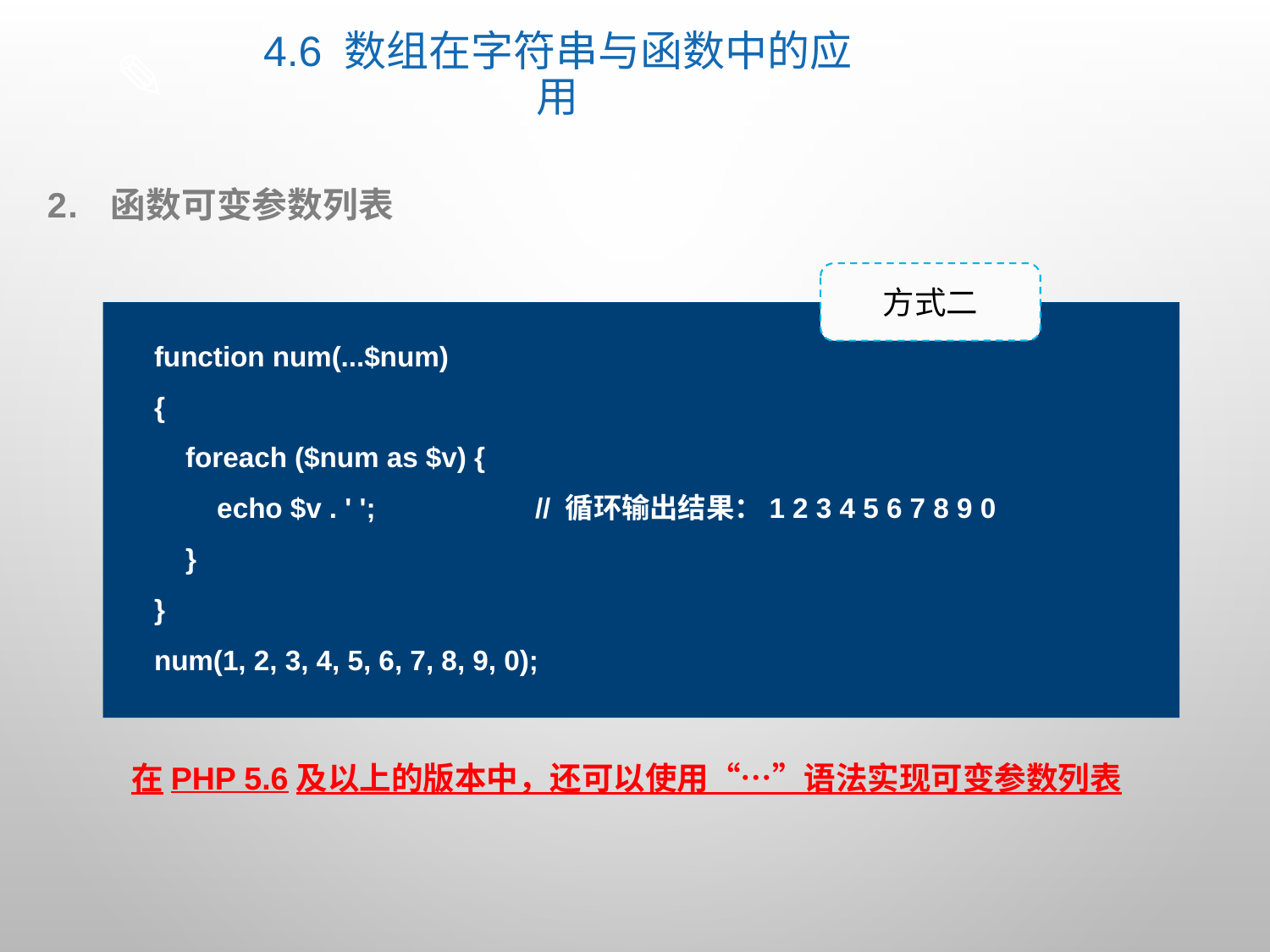

# 4.6 数组在字符串与函数中的应用
函数可变参数列表
方式二

function num(...$num)
{
    foreach ($num as $v) {
        echo $v . ' ';		// 循环输出结果：1 2 3 4 5 6 7 8 9 0
    }
}
num(1, 2, 3, 4, 5, 6, 7, 8, 9, 0);
在PHP 5.6及以上的版本中，还可以使用“…”语法实现可变参数列表